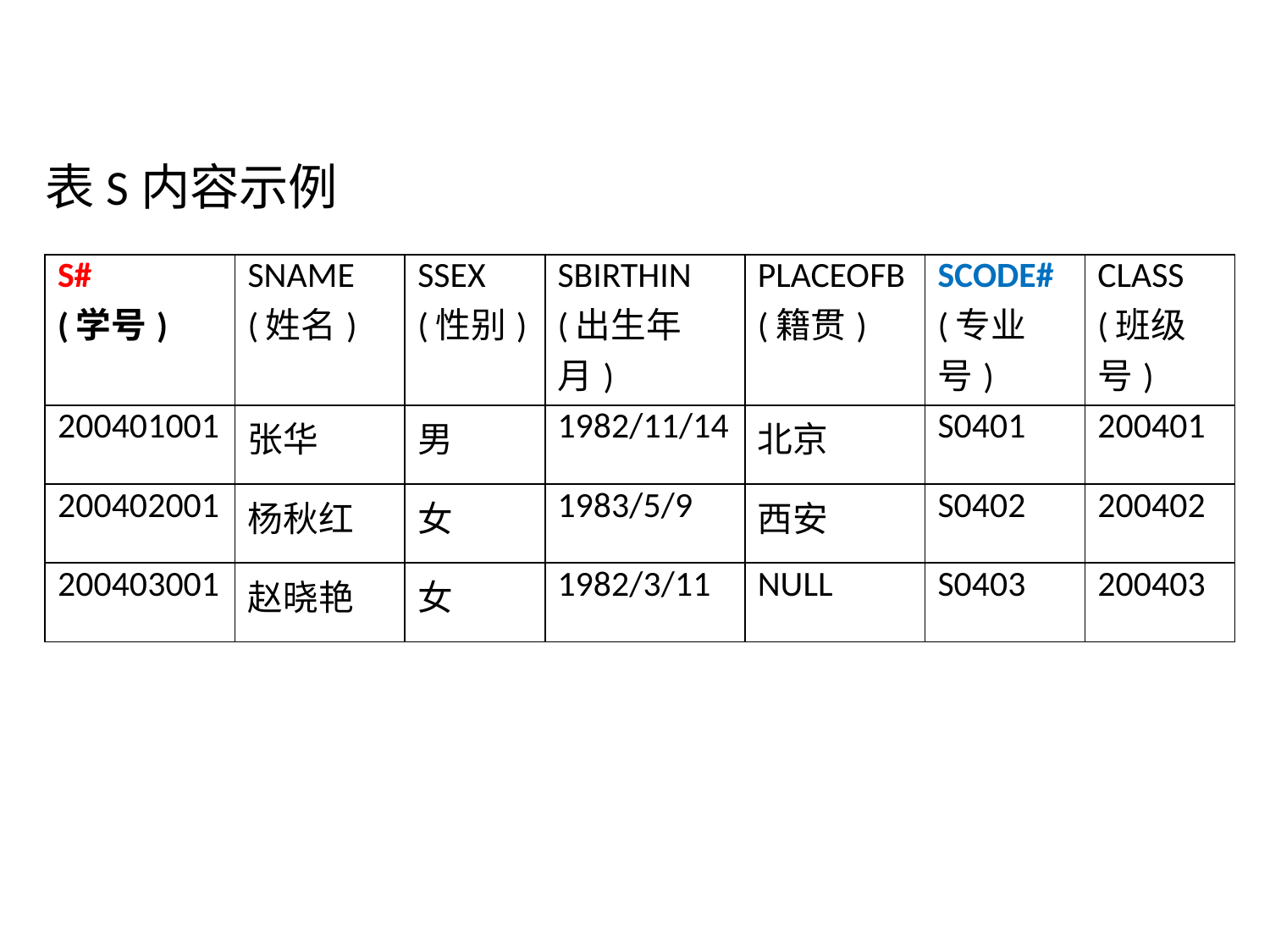

表S内容示例

| S# (学号) | SNAME (姓名) | SSEX (性别) | SBIRTHIN (出生年月) | PLACEOFB (籍贯) | SCODE# (专业号) | CLASS (班级号) |
| --- | --- | --- | --- | --- | --- | --- |
| 200401001 | 张华 | 男 | 1982/11/14 | 北京 | S0401 | 200401 |
| 200402001 | 杨秋红 | 女 | 1983/5/9 | 西安 | S0402 | 200402 |
| 200403001 | 赵晓艳 | 女 | 1982/3/11 | NULL | S0403 | 200403 |